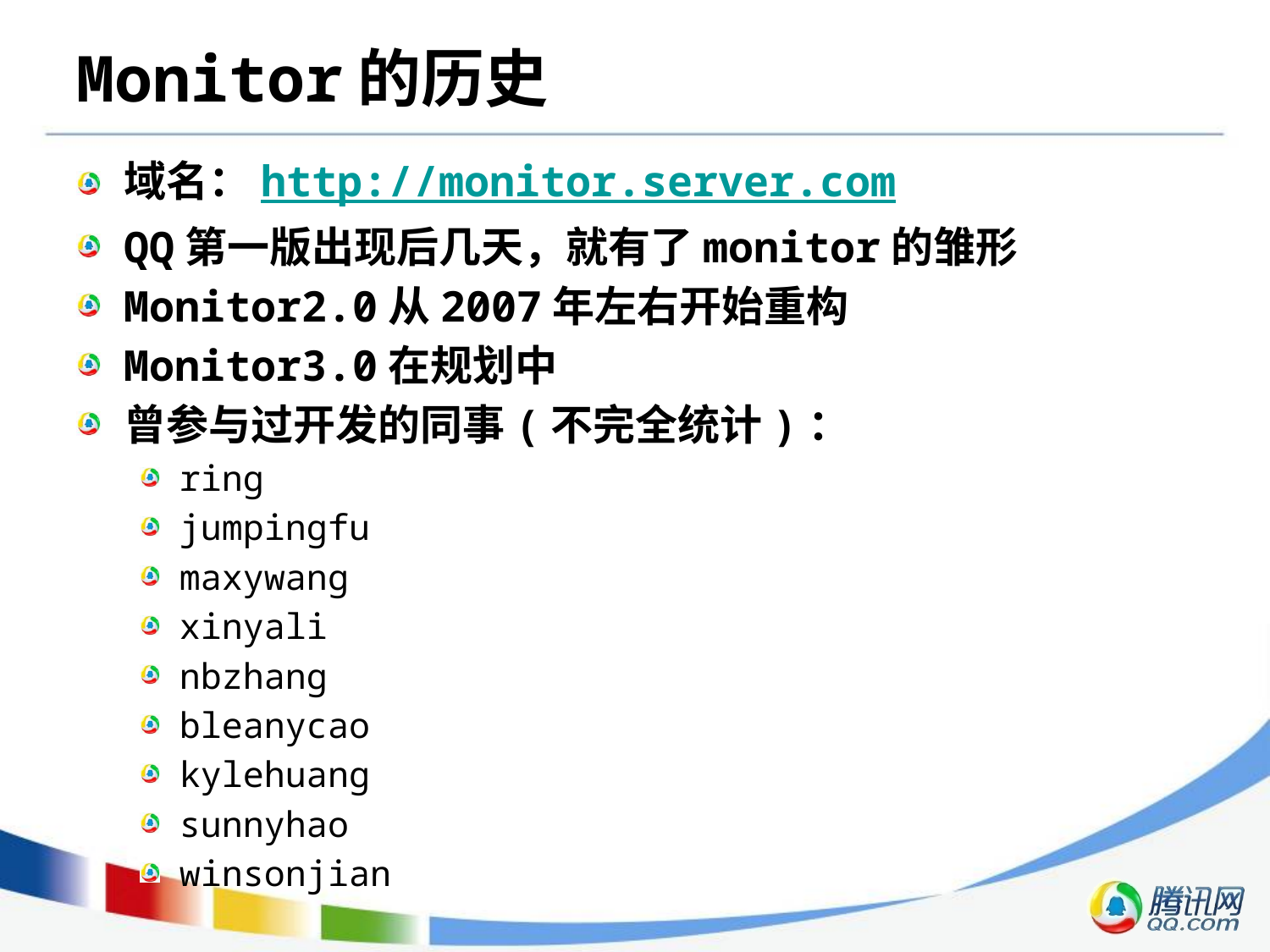

# Monitor的历史
域名：http://monitor.server.com
QQ第一版出现后几天，就有了monitor的雏形
Monitor2.0从2007年左右开始重构
Monitor3.0在规划中
曾参与过开发的同事(不完全统计)：
ring
jumpingfu
maxywang
xinyali
nbzhang
bleanycao
kylehuang
sunnyhao
winsonjian